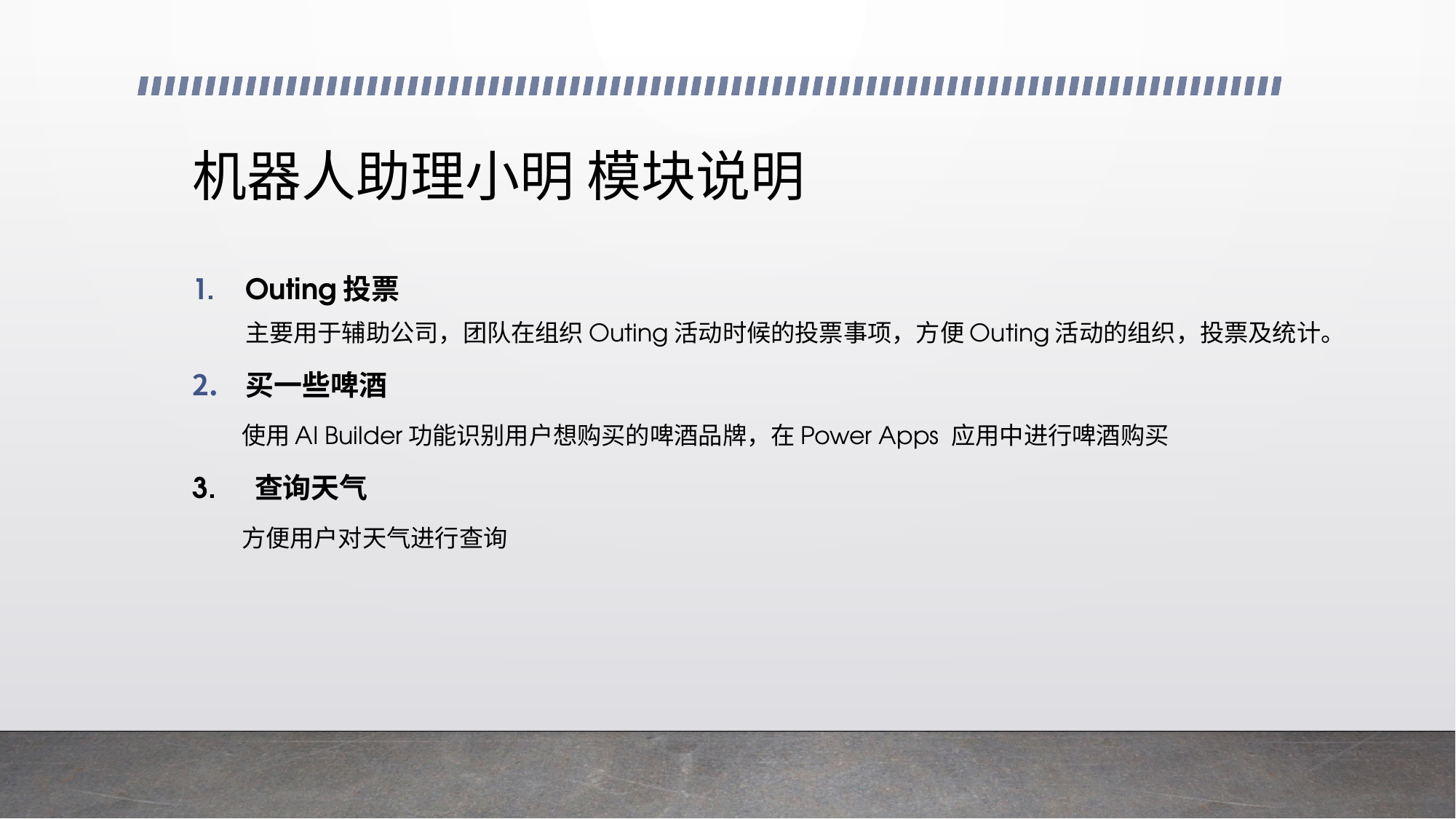

# 机器人助理小明 模块说明
Outing投票
主要用于辅助公司，团队在组织Outing活动时候的投票事项，方便Outing活动的组织，投票及统计。
买一些啤酒
        使用AI Builder功能识别用户想购买的啤酒品牌，在Power Apps 应用中进行啤酒购买
3.    查询天气
        方便用户对天气进行查询